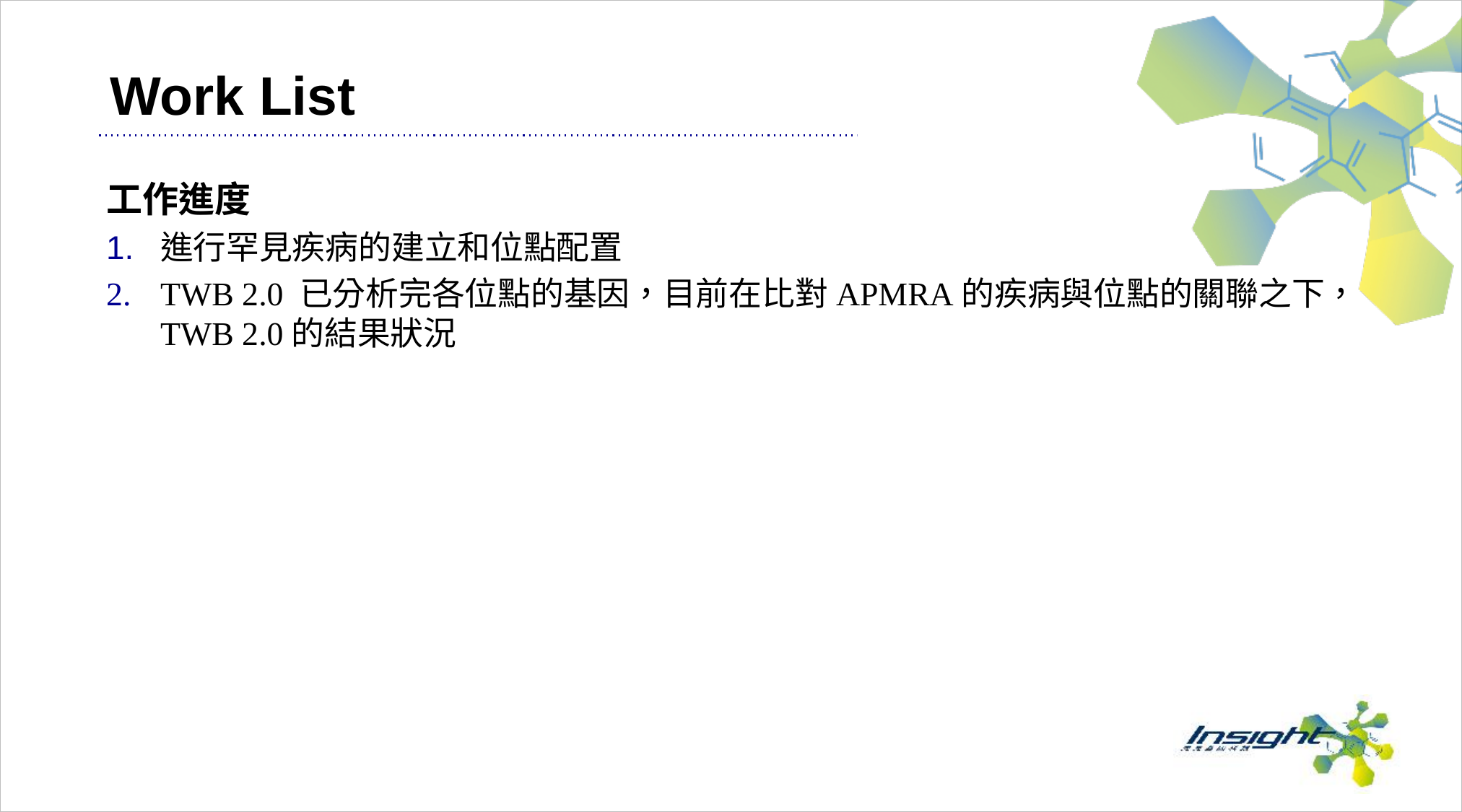

# Work List
工作進度
進行罕見疾病的建立和位點配置
TWB 2.0 已分析完各位點的基因，目前在比對APMRA的疾病與位點的關聯之下，TWB 2.0的結果狀況